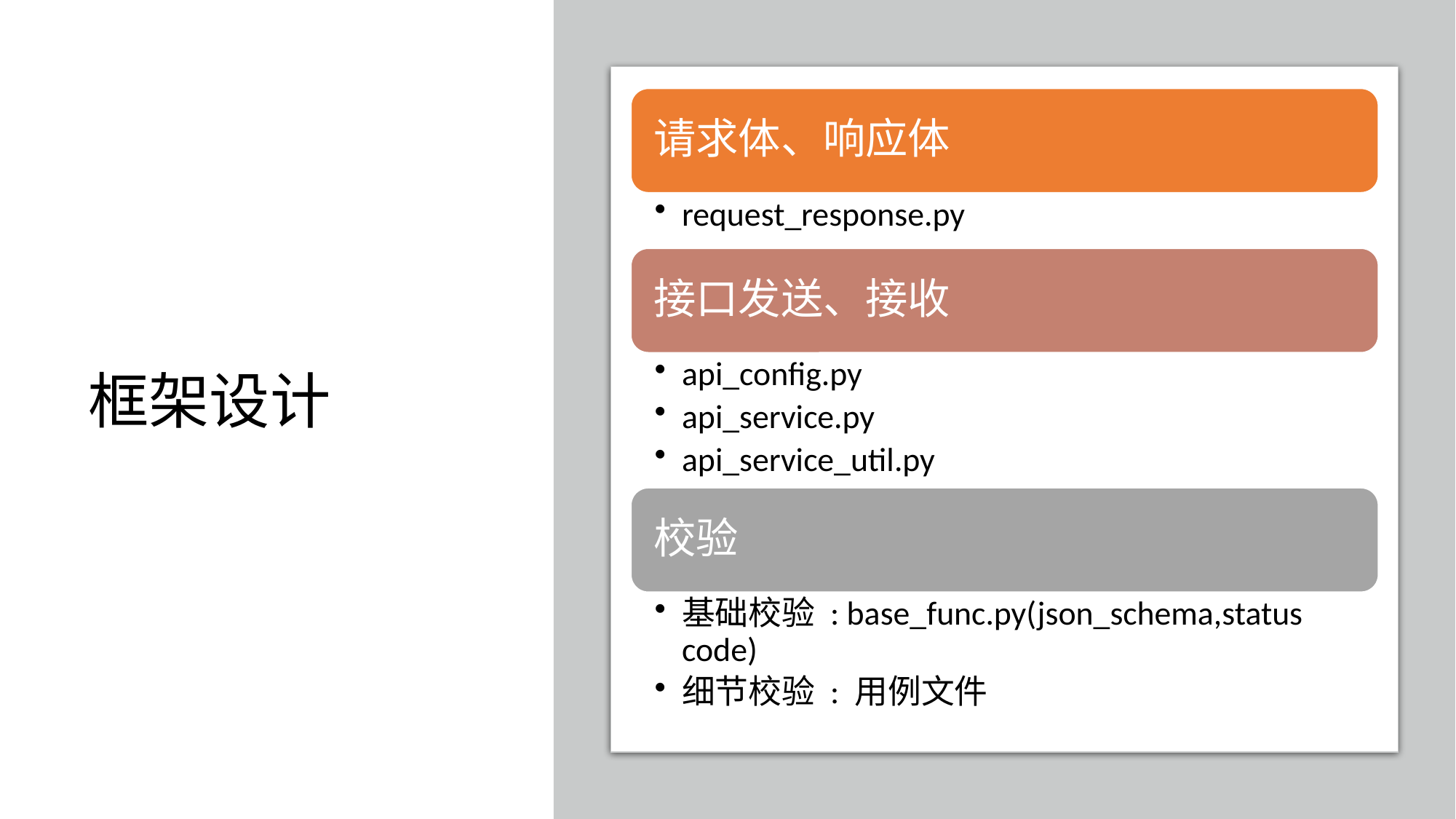

# 框架设计
请求体、响应体
request_response.py
接口发送、接收
api_config.py
api_service.py
api_service_util.py
校验
基础校验 : base_func.py(json_schema,status code)
细节校验 : 用例文件